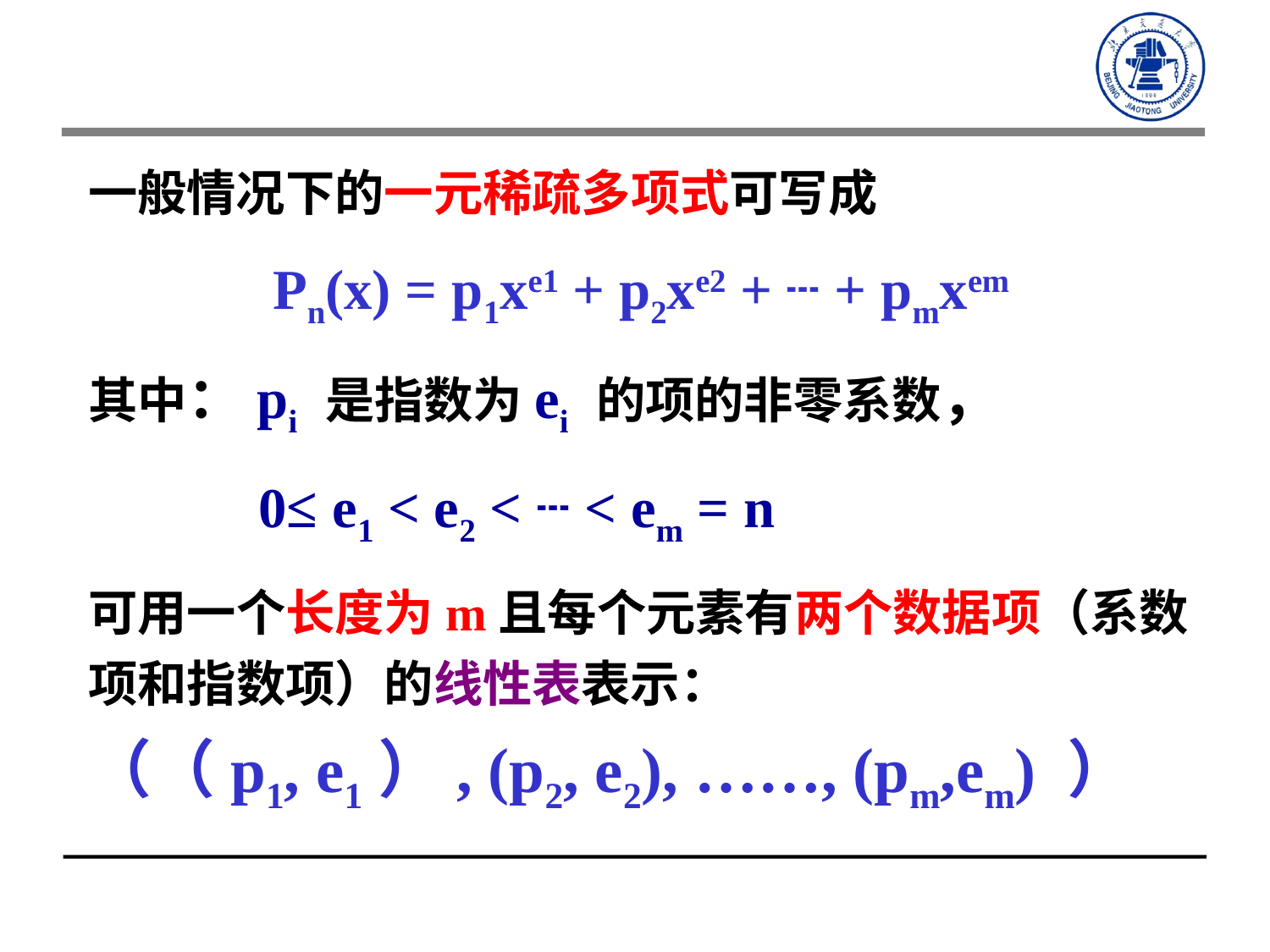

一般情况下的一元稀疏多项式可写成
             Pn(x) = p1xe1 + p2xe2 + ┄ + pmxem
其中：pi 是指数为ei 的项的非零系数，
            0≤ e1 < e2 < ┄ < em = n
可用一个长度为m且每个元素有两个数据项（系数项和指数项）的线性表表示：
（（p1, e1）, (p2, e2), ……, (pm,em) ）